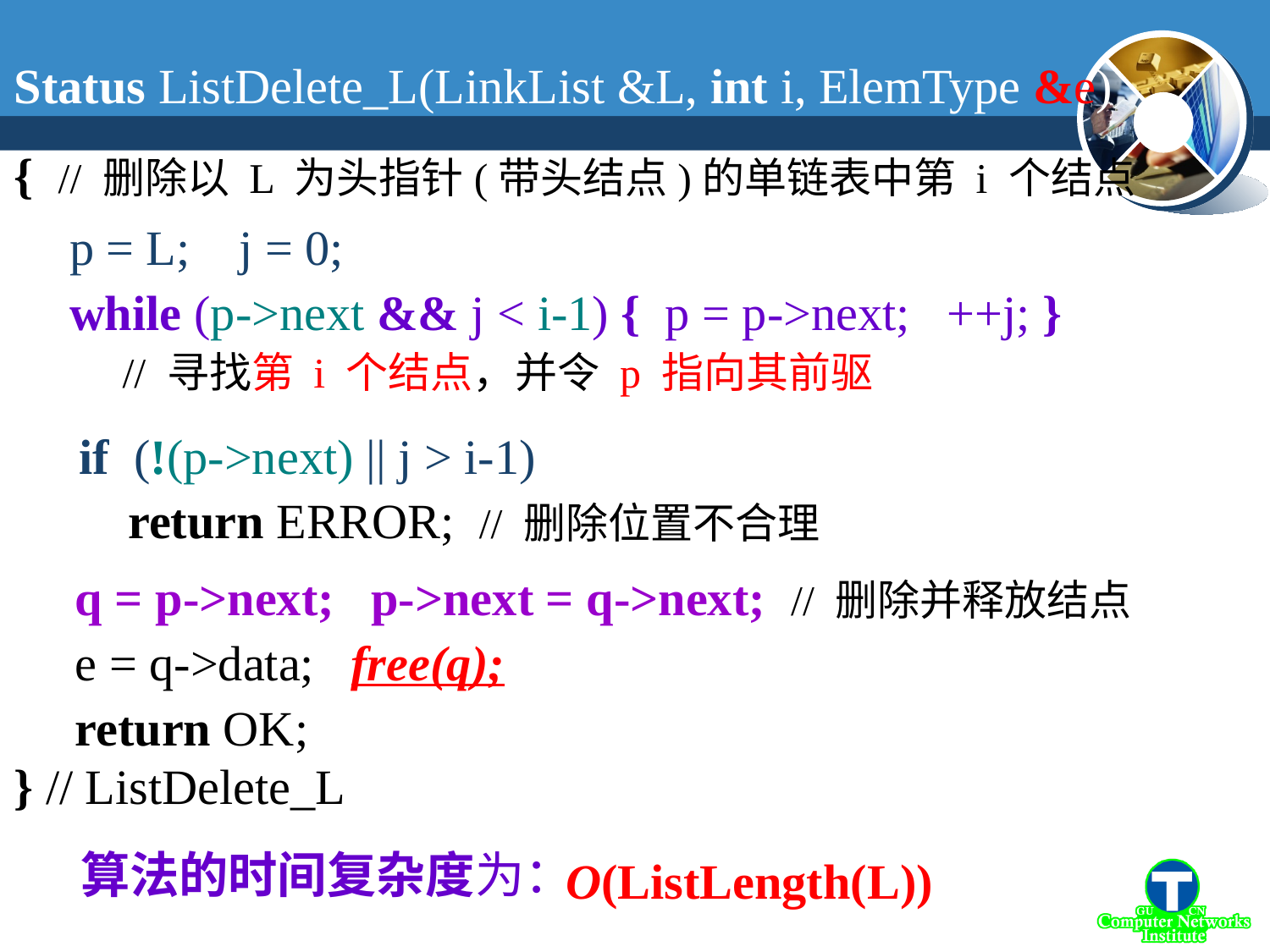

Status ListDelete_L(LinkList &L, int i, ElemType &e)
 {  // 删除以 L 为头指针(带头结点)的单链表中第 i 个结点

 } // ListDelete_L
p = L;    j = 0;
while (p->next && j < i-1) {  p = p->next;   ++j; }
     // 寻找第 i 个结点，并令 p 指向其前驱
if  (!(p->next) || j > i-1)
    return ERROR;  // 删除位置不合理
q = p->next;   p->next = q->next;  // 删除并释放结点
e = q->data;   free(q);
return OK;
算法的时间复杂度为：
O(ListLength(L))